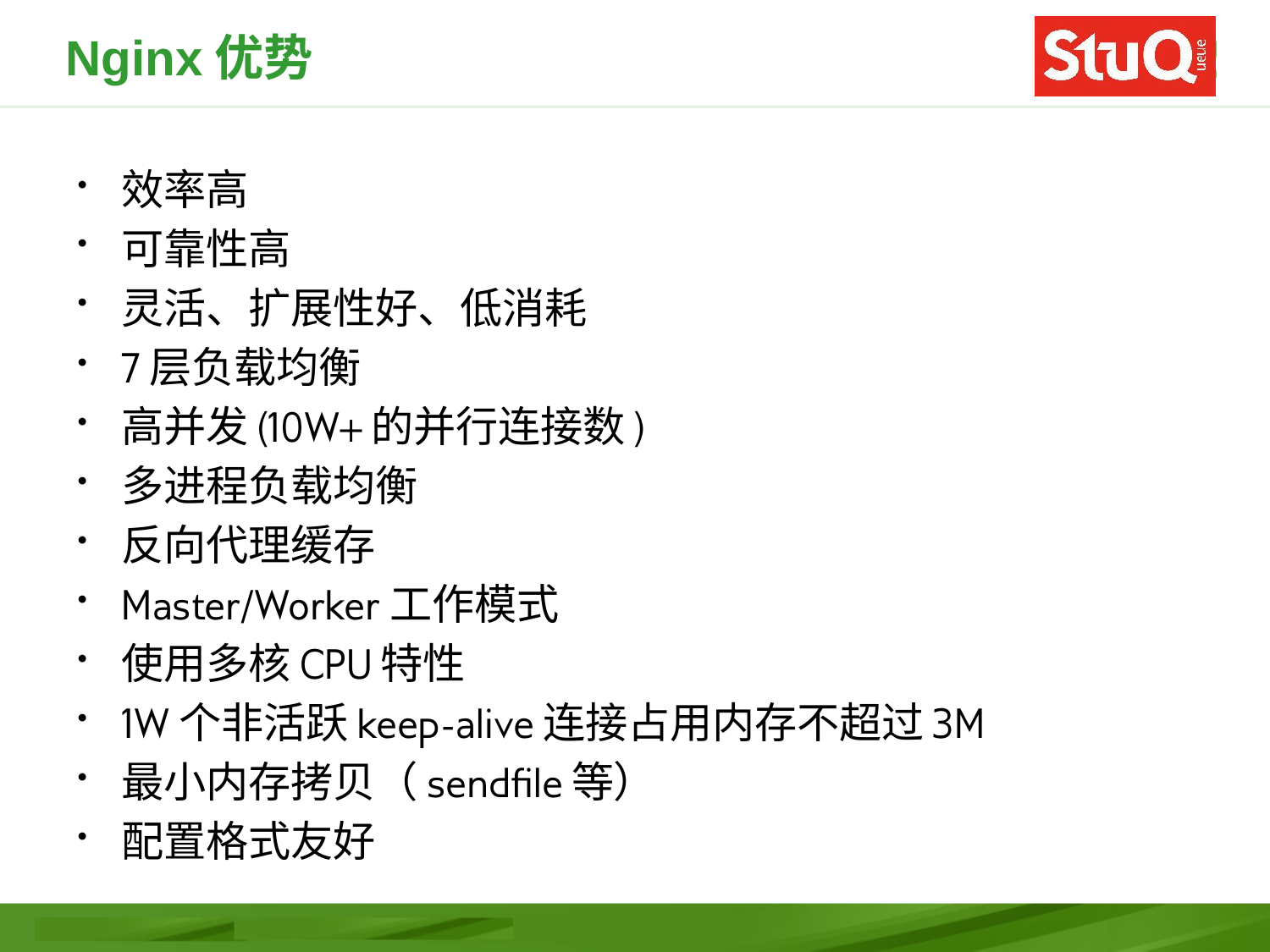

# Nginx优势
效率高
可靠性高
灵活、扩展性好、低消耗
7层负载均衡
高并发(10W+的并行连接数)
多进程负载均衡
反向代理缓存
Master/Worker工作模式
使用多核CPU特性
1W个非活跃keep-alive连接占用内存不超过3M
最小内存拷贝（sendfile等）
配置格式友好